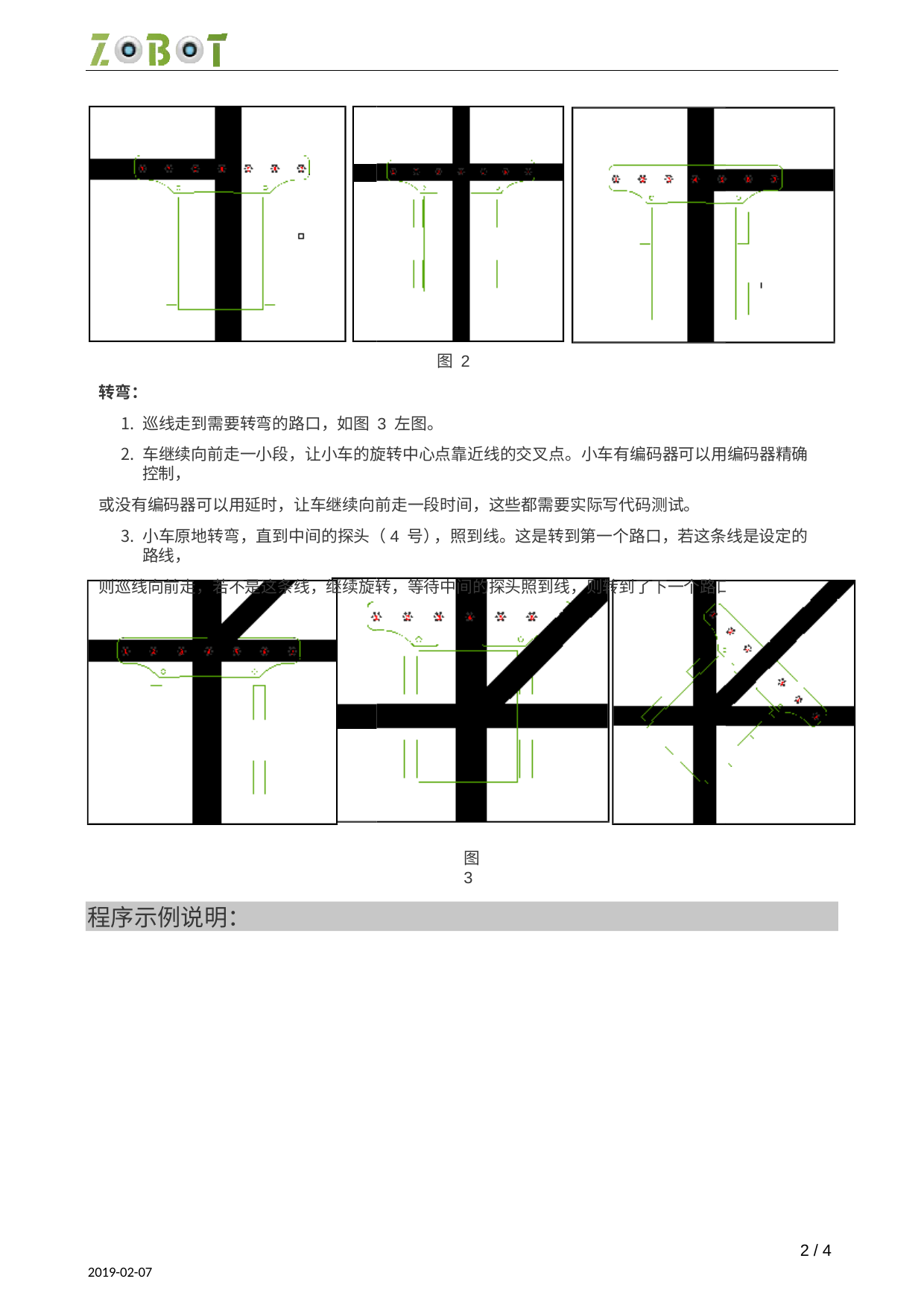

图 2
转弯：
巡线走到需要转弯的路口，如图 3 左图。
车继续向前走一小段，让小车的旋转中心点靠近线的交叉点。小车有编码器可以用编码器精确控制，
或没有编码器可以用延时，让车继续向前走一段时间，这些都需要实际写代码测试。
小车原地转弯，直到中间的探头（4 号），照到线。这是转到第一个路口，若这条线是设定的路线，
则巡线向前走，若不是这条线，继续旋转，等待中间的探头照到线，则转到了下一个路口。

图 3
程序示例说明：
2 / 4
2019-02-07